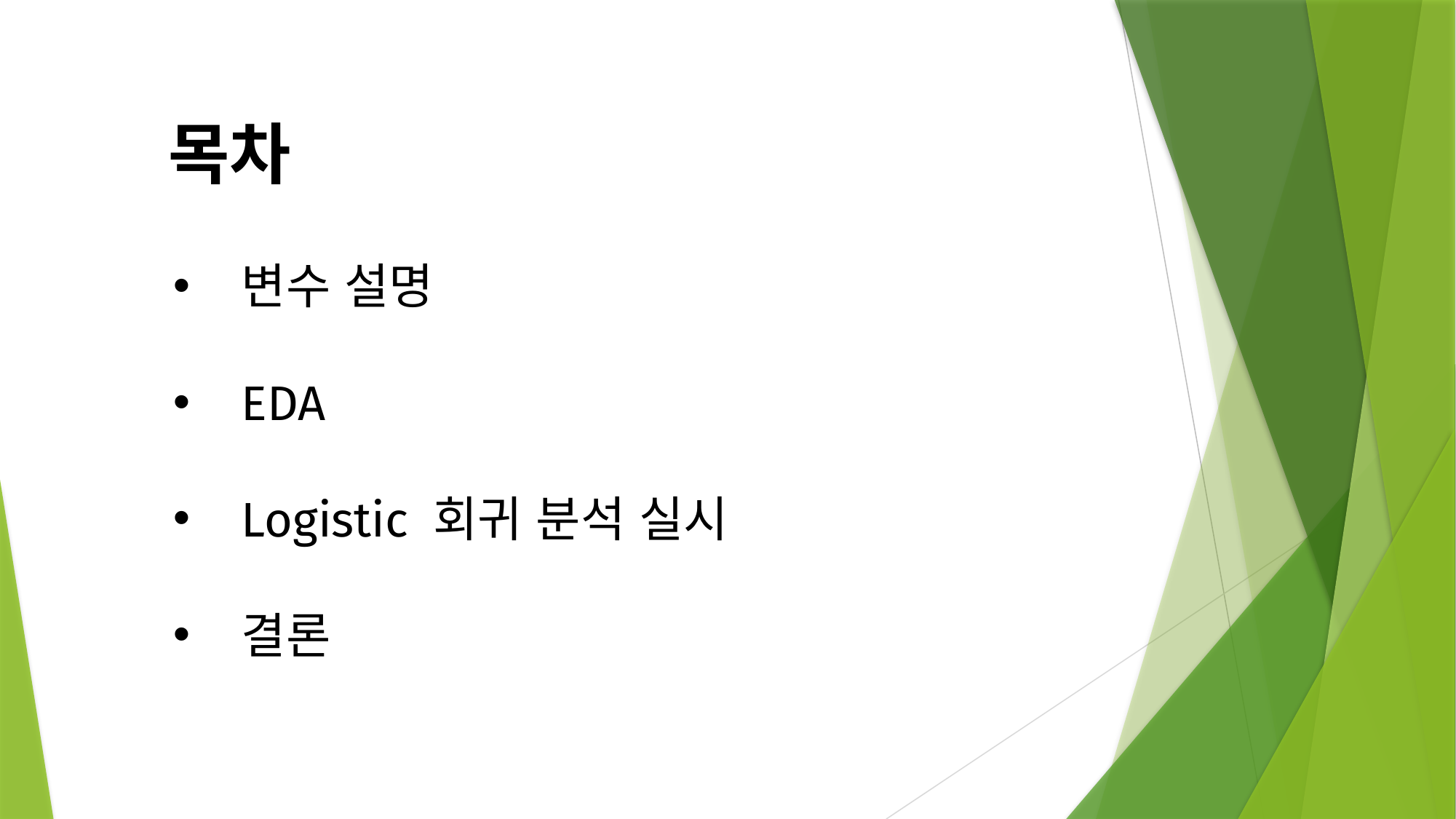

목차
변수 설명

EDA

Logistic 회귀 분석 실시

결론